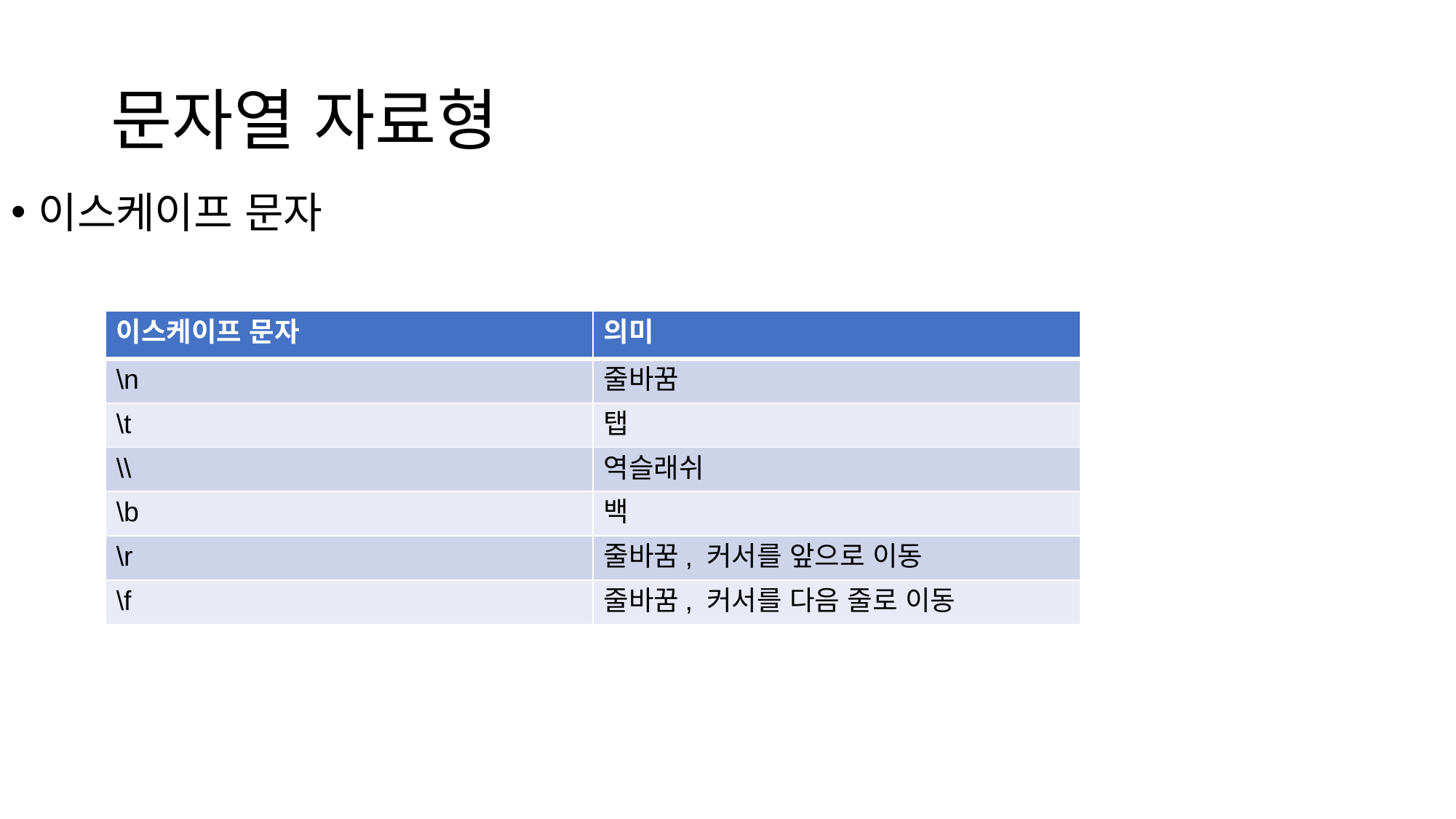

# 문자열 자료형
이스케이프 문자
| 이스케이프 문자 | 의미 |
| --- | --- |
| \n | 줄바꿈 |
| \t | 탭 |
| \\ | 역슬래쉬 |
| \b | 백 |
| \r | 줄바꿈, 커서를 앞으로 이동 |
| \f | 줄바꿈, 커서를 다음 줄로 이동 |